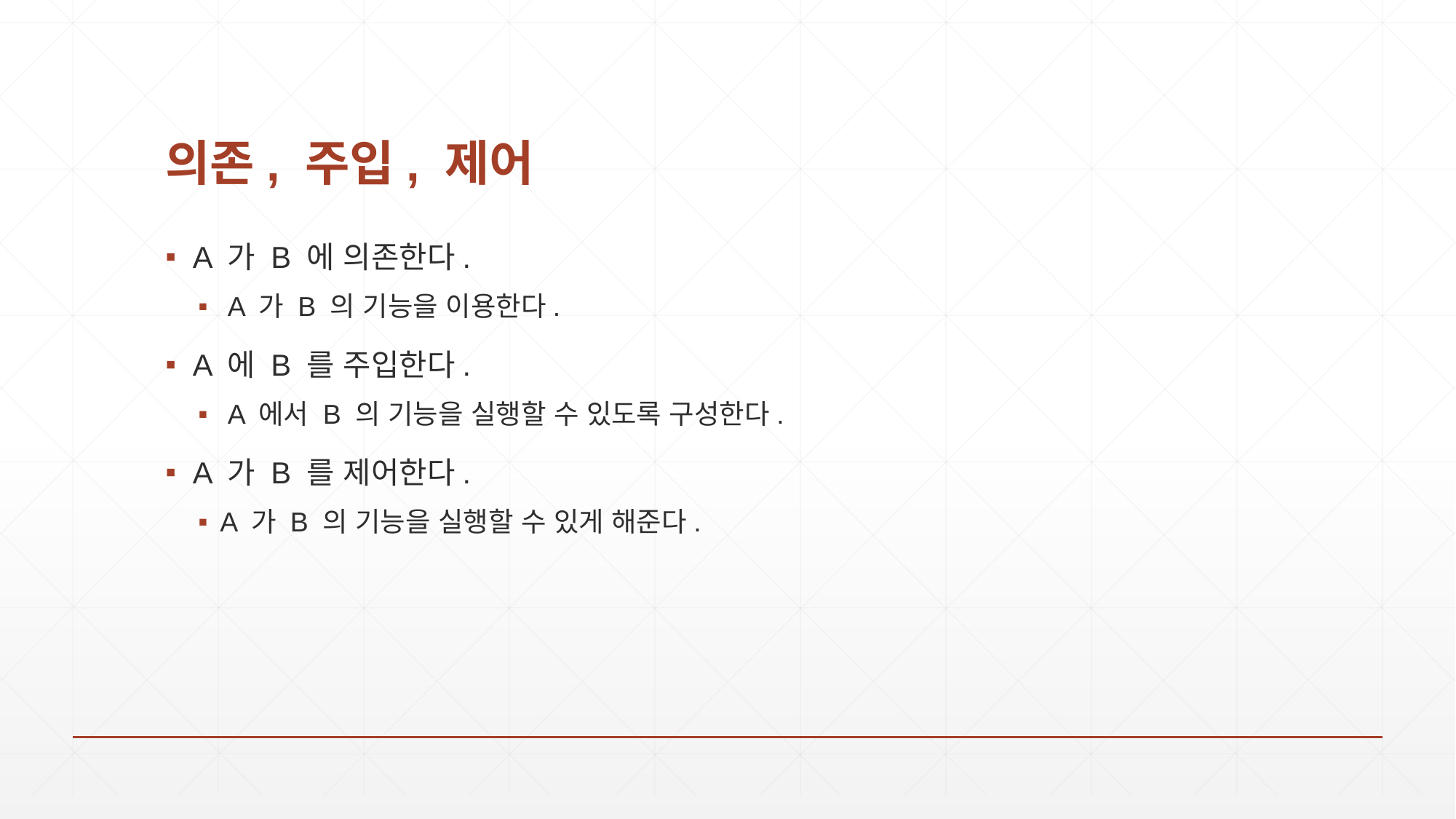

# 의존, 주입, 제어
A 가 B 에 의존한다.
 A 가 B 의 기능을 이용한다.
A 에 B 를 주입한다.
 A 에서 B 의 기능을 실행할 수 있도록 구성한다.
A 가 B 를 제어한다.
A 가 B 의 기능을 실행할 수 있게 해준다.